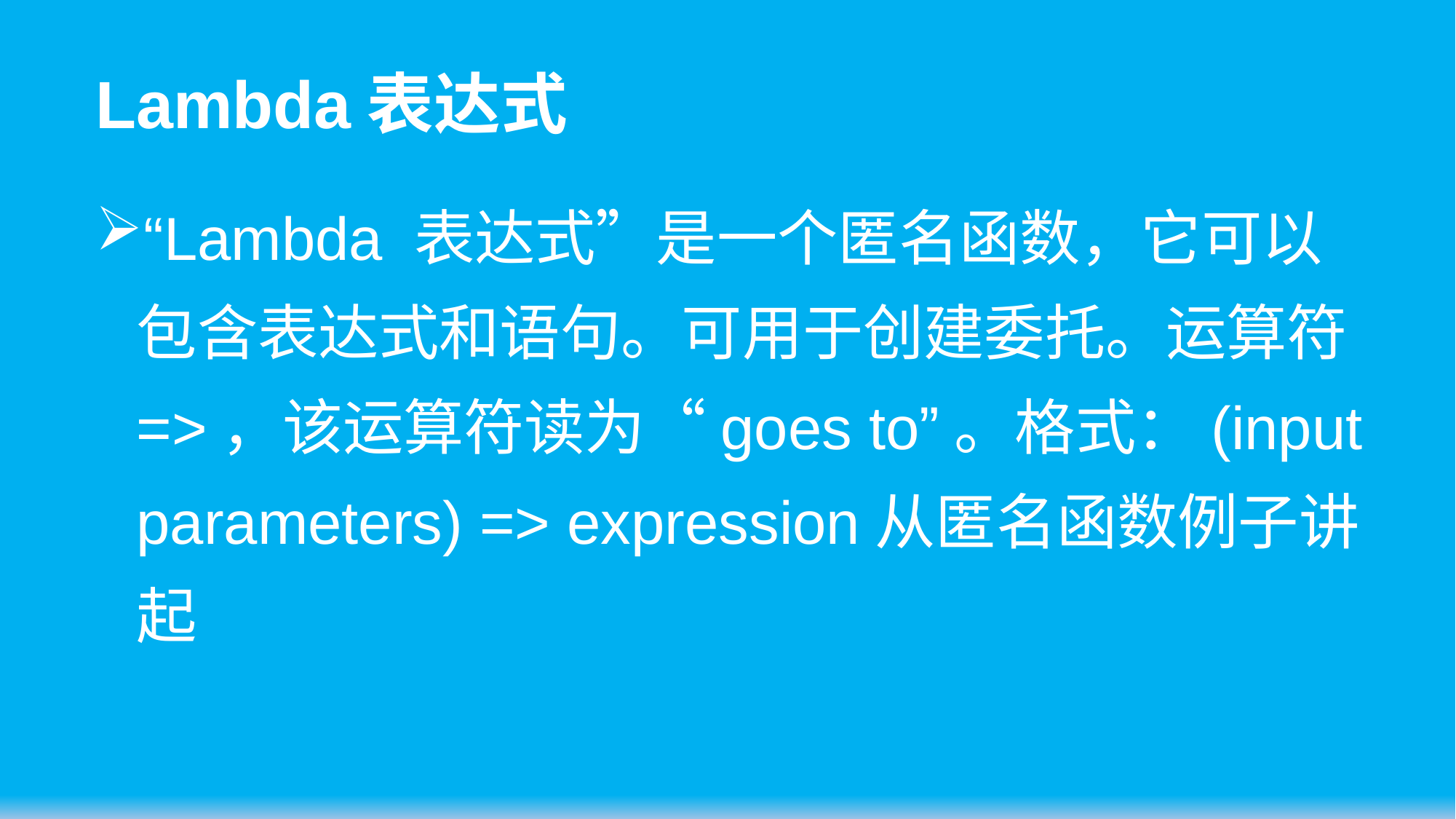

# Lambda表达式
“Lambda 表达式”是一个匿名函数，它可以包含表达式和语句。可用于创建委托。运算符 =>，该运算符读为“goes to”。格式：(input parameters) => expression从匿名函数例子讲起